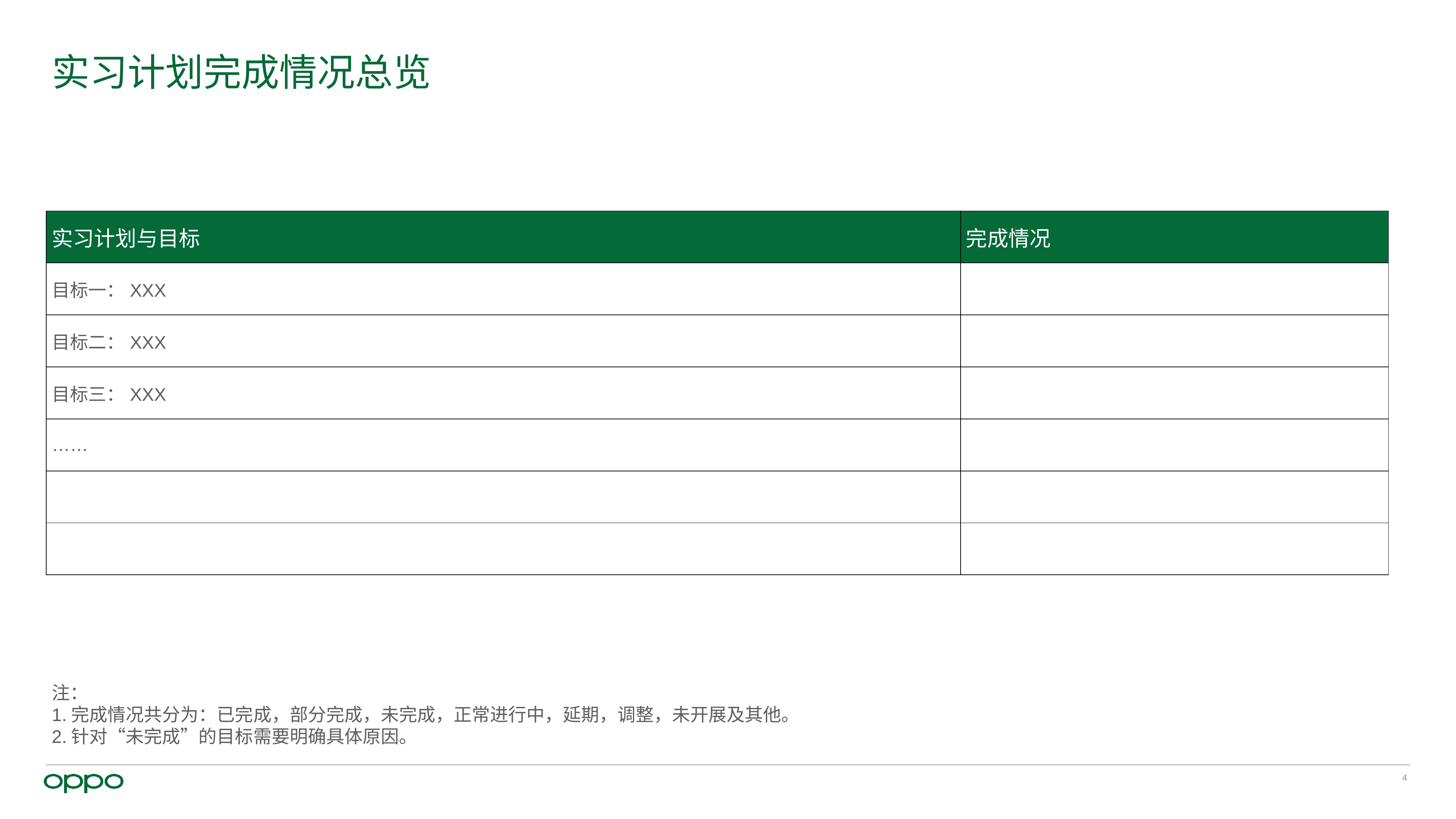

# 实习计划完成情况总览
| 实习计划与目标 | 完成情况 |
| --- | --- |
| 目标一：XXX |  |
| 目标二：XXX |  |
| 目标三：XXX |  |
| …… |  |
|  |  |
|  |  |
注：
1.完成情况共分为：已完成，部分完成，未完成，正常进行中，延期，调整，未开展及其他。
2.针对“未完成”的目标需要明确具体原因。